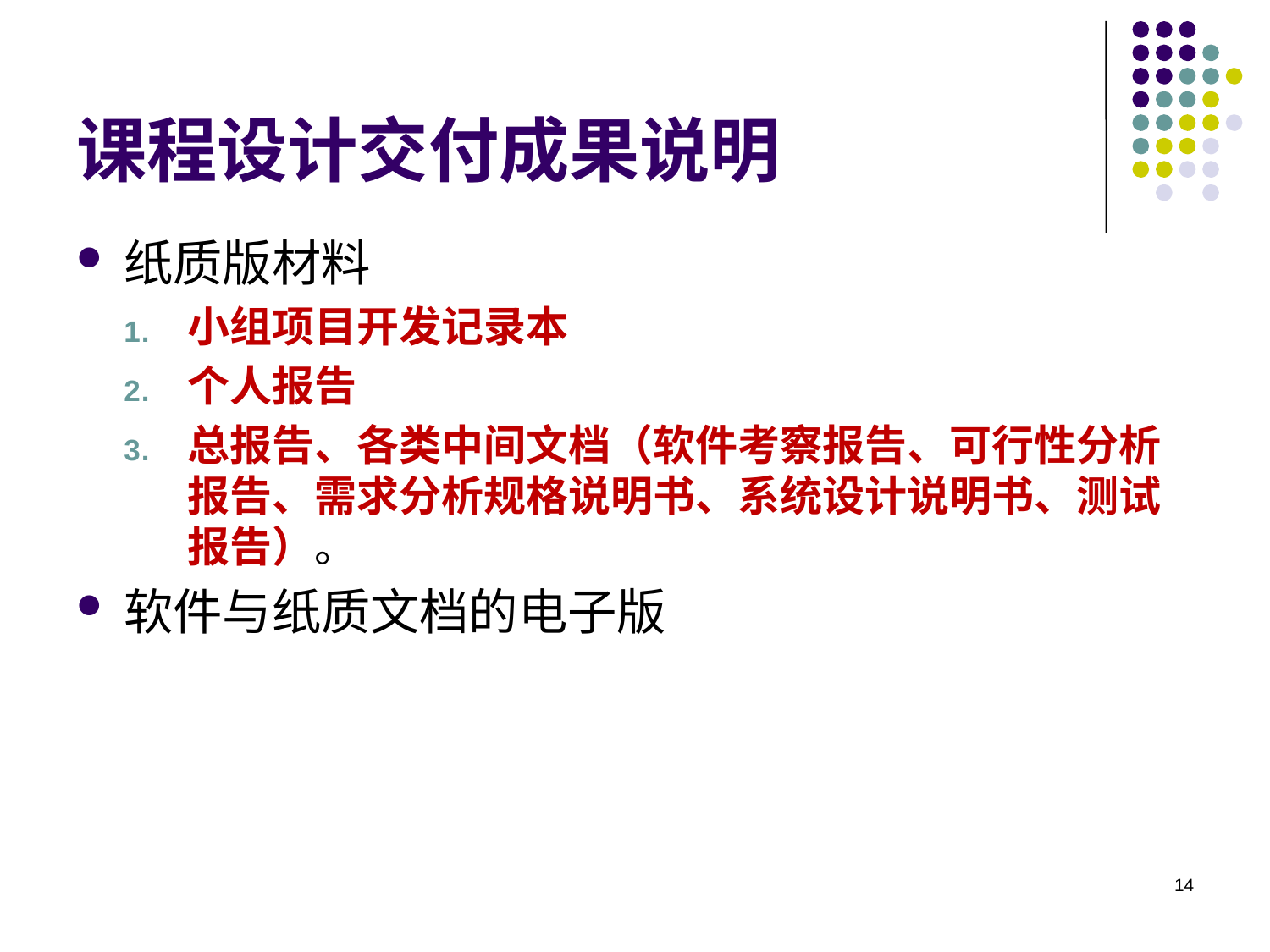

# 课程设计交付成果说明
纸质版材料
小组项目开发记录本
个人报告
总报告、各类中间文档（软件考察报告、可行性分析报告、需求分析规格说明书、系统设计说明书、测试报告）。
软件与纸质文档的电子版
14